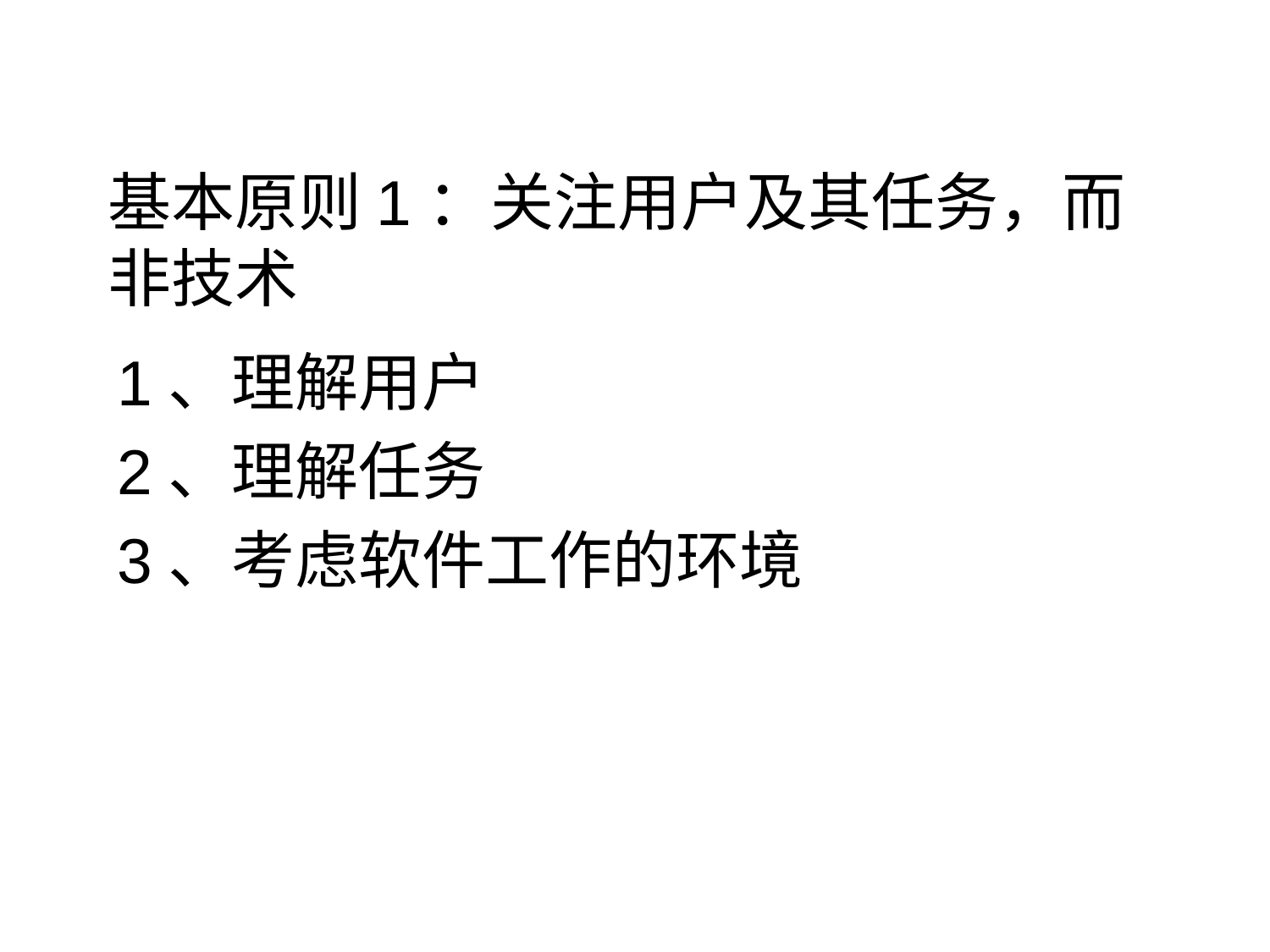

# 基本原则1：关注用户及其任务，而非技术
1、理解用户
2、理解任务
3、考虑软件工作的环境